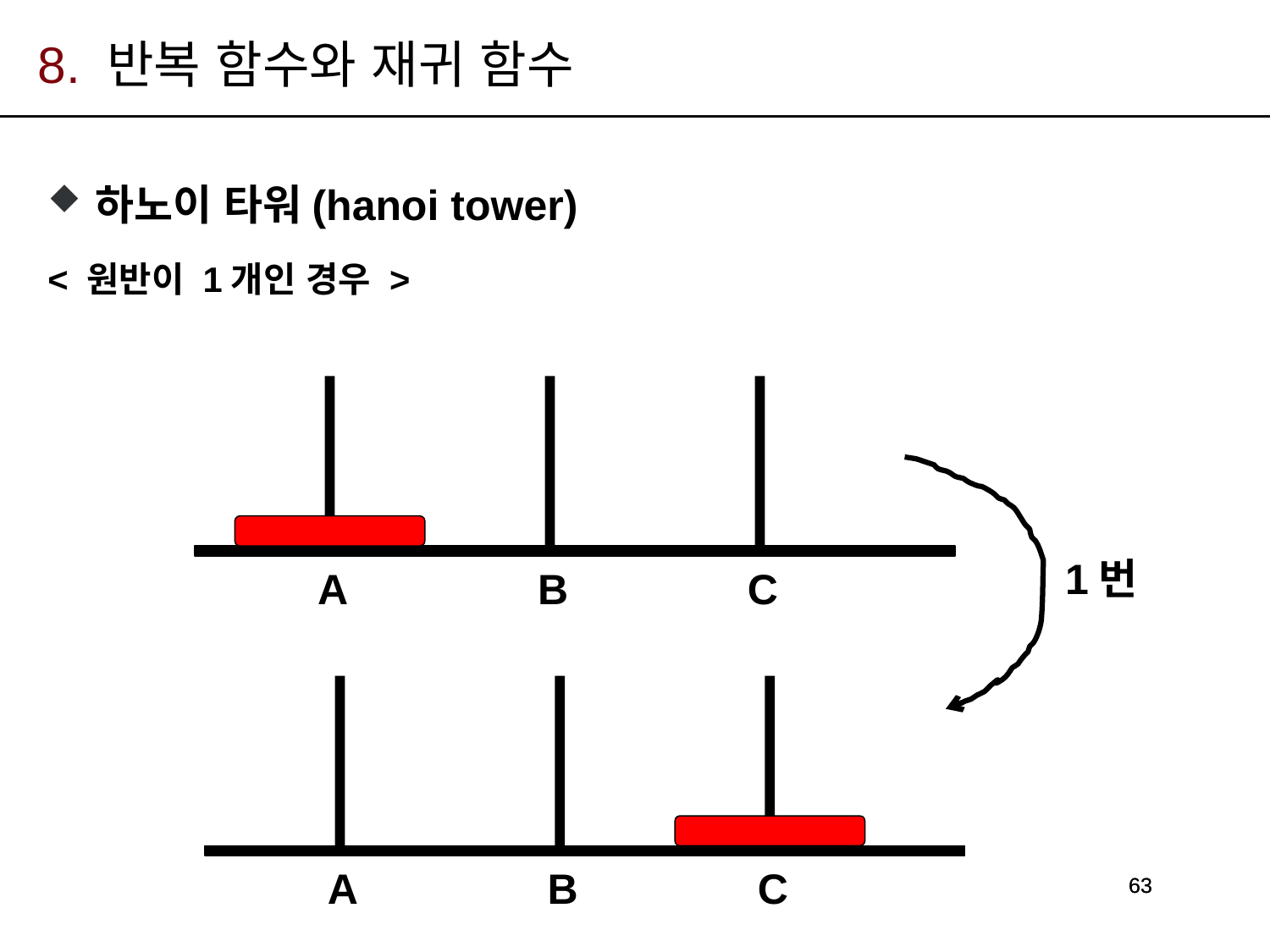

# 8. 반복 함수와 재귀 함수
하노이 타워(hanoi tower)
< 원반이 1개인 경우 >

1번
A
B
C

A
B
C
63
63